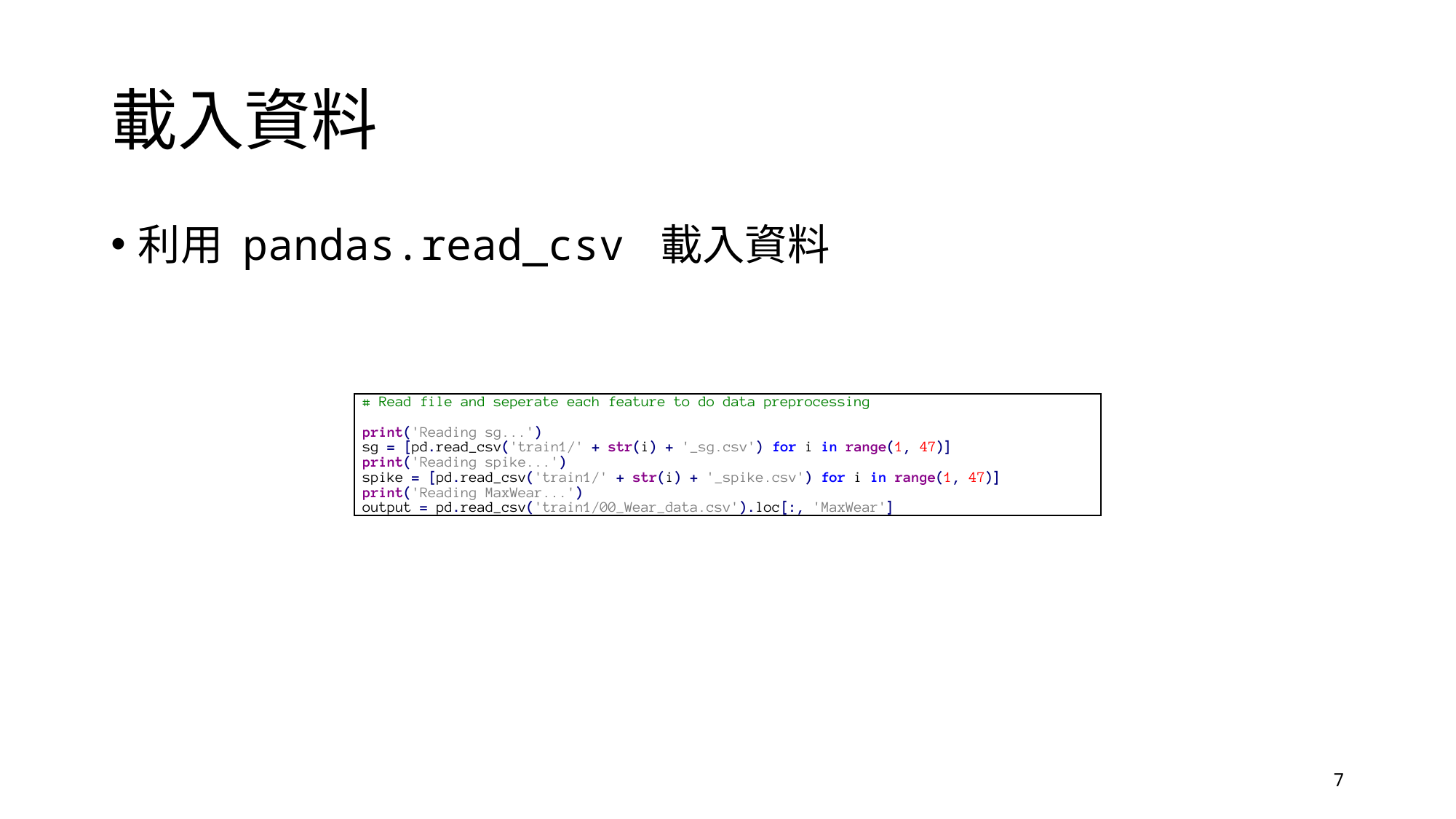

# 載入資料
利用 pandas.read_csv 載入資料

| # Read file and seperate each feature to do data preprocessing   print('Reading sg...') sg = [pd.read\_csv('train1/' + str(i) + '\_sg.csv') for i in range(1, 47)] print('Reading spike...') spike = [pd.read\_csv('train1/' + str(i) + '\_spike.csv') for i in range(1, 47)] print('Reading MaxWear...') output = pd.read\_csv('train1/00\_Wear\_data.csv').loc[:, 'MaxWear'] |
| --- |
7